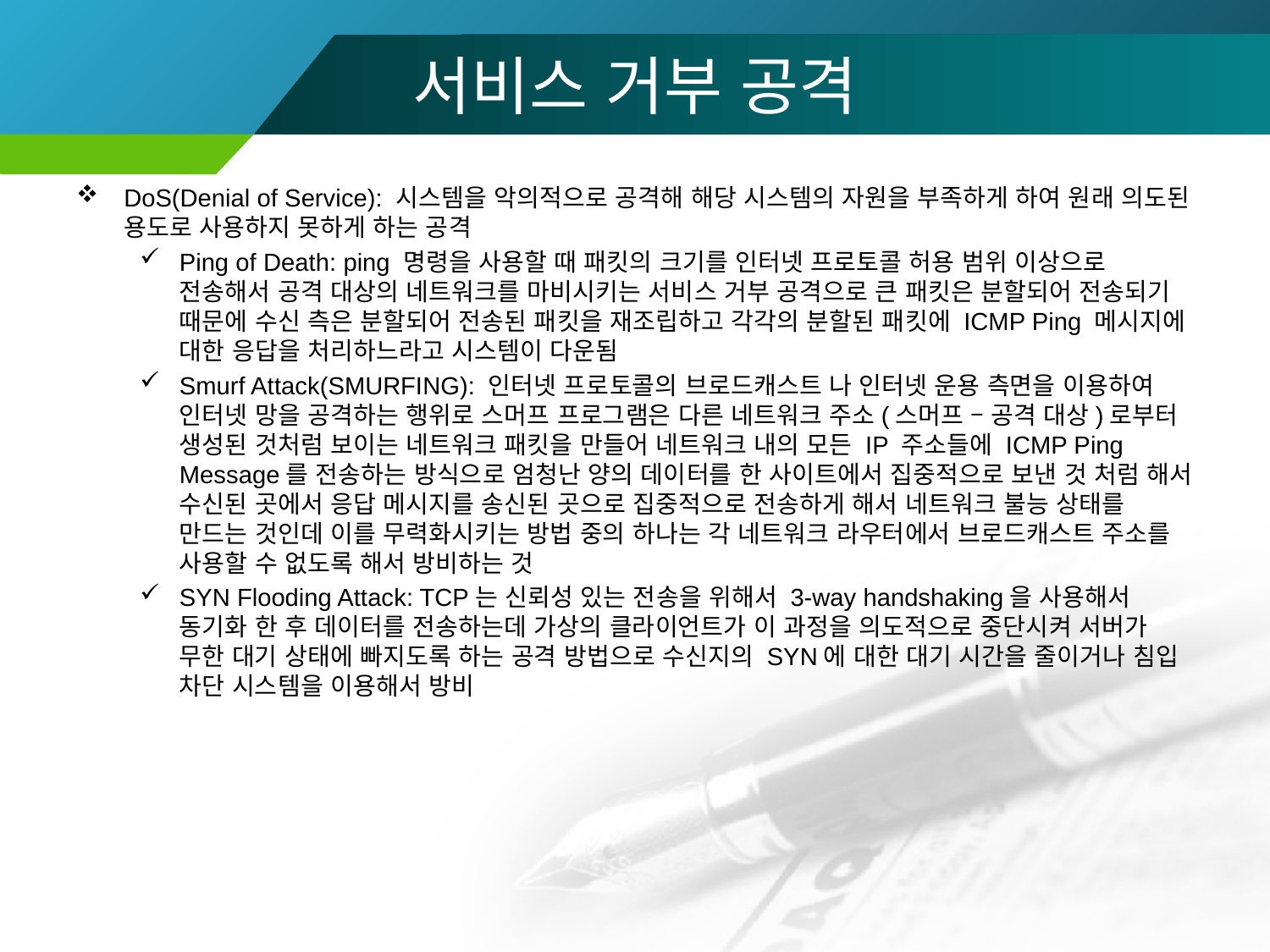

# 서비스 거부 공격
DoS(Denial of Service): 시스템을 악의적으로 공격해 해당 시스템의 자원을 부족하게 하여 원래 의도된 용도로 사용하지 못하게 하는 공격
Ping of Death: ping 명령을 사용할 때 패킷의 크기를 인터넷 프로토콜 허용 범위 이상으로 전송해서 공격 대상의 네트워크를 마비시키는 서비스 거부 공격으로 큰 패킷은 분할되어 전송되기 때문에 수신 측은 분할되어 전송된 패킷을 재조립하고 각각의 분할된 패킷에 ICMP Ping 메시지에 대한 응답을 처리하느라고 시스템이 다운됨
Smurf Attack(SMURFING): 인터넷 프로토콜의 브로드캐스트 나 인터넷 운용 측면을 이용하여 인터넷 망을 공격하는 행위로 스머프 프로그램은 다른 네트워크 주소(스머프 – 공격 대상)로부터 생성된 것처럼 보이는 네트워크 패킷을 만들어 네트워크 내의 모든 IP 주소들에 ICMP Ping Message를 전송하는 방식으로 엄청난 양의 데이터를 한 사이트에서 집중적으로 보낸 것 처럼 해서 수신된 곳에서 응답 메시지를 송신된 곳으로 집중적으로 전송하게 해서 네트워크 불능 상태를 만드는 것인데 이를 무력화시키는 방법 중의 하나는 각 네트워크 라우터에서 브로드캐스트 주소를 사용할 수 없도록 해서 방비하는 것
SYN Flooding Attack: TCP는 신뢰성 있는 전송을 위해서 3-way handshaking을 사용해서 동기화 한 후 데이터를 전송하는데 가상의 클라이언트가 이 과정을 의도적으로 중단시켜 서버가 무한 대기 상태에 빠지도록 하는 공격 방법으로 수신지의 SYN에 대한 대기 시간을 줄이거나 침입 차단 시스템을 이용해서 방비